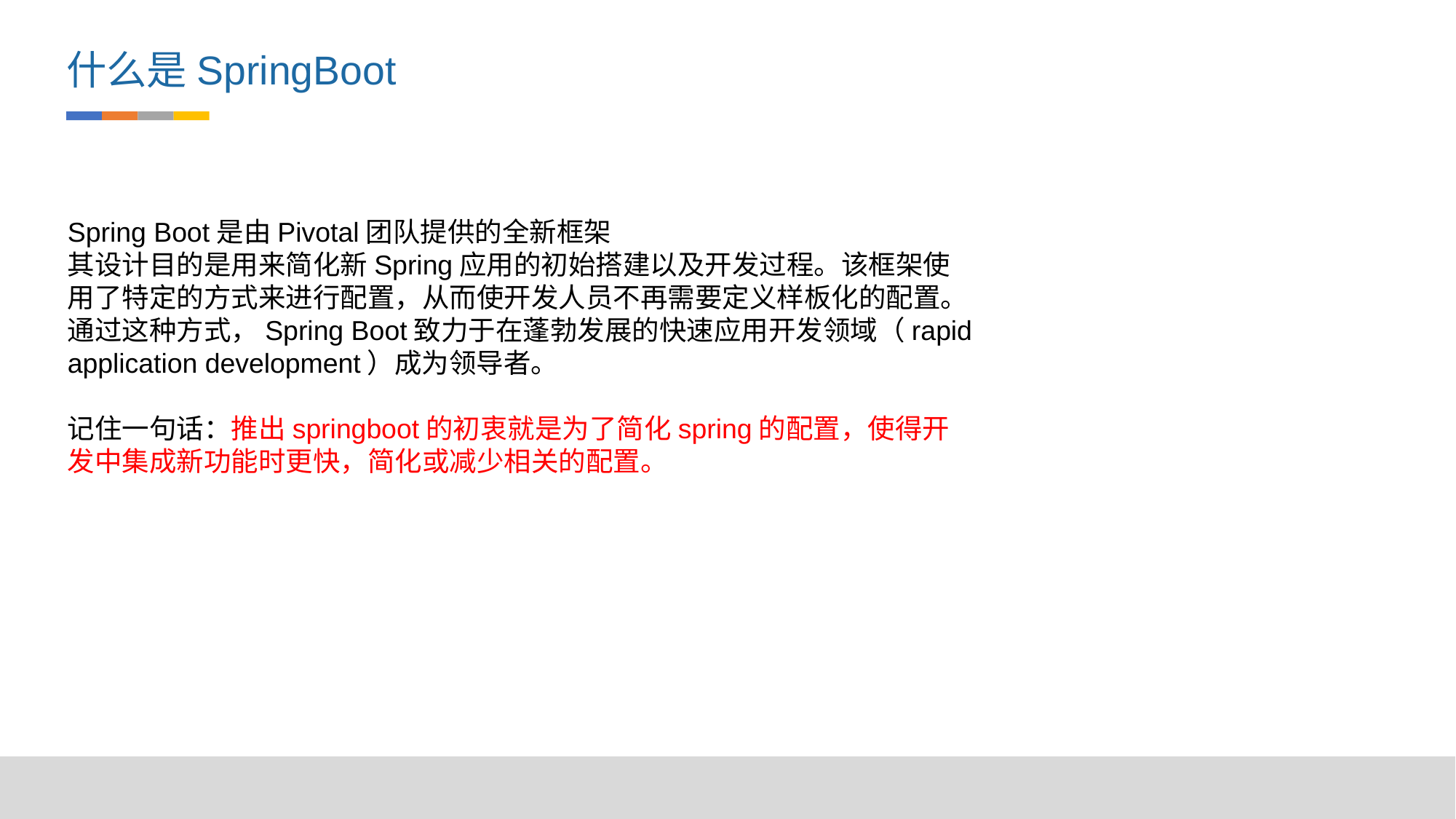

什么是SpringBoot

Spring Boot是由Pivotal团队提供的全新框架其设计目的是用来简化新Spring应用的初始搭建以及开发过程。该框架使用了特定的方式来进行配置，从而使开发人员不再需要定义样板化的配置。通过这种方式，Spring Boot致力于在蓬勃发展的快速应用开发领域（rapid application development）成为领导者。 记住一句话：推出springboot的初衷就是为了简化spring的配置，使得开发中集成新功能时更快，简化或减少相关的配置。